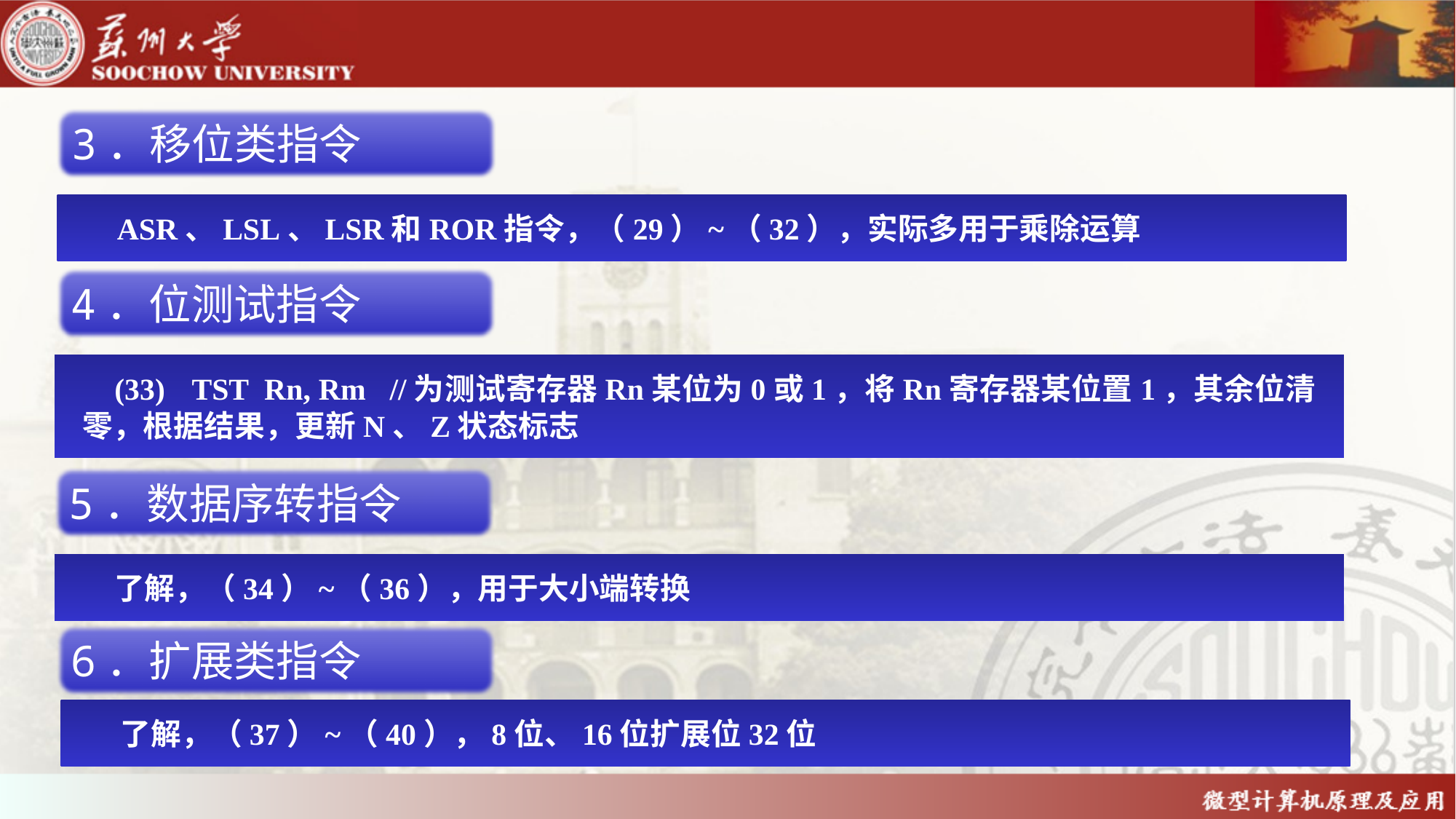

3．移位类指令
ASR、LSL、LSR和ROR指令，（29）~（32），实际多用于乘除运算
4．位测试指令
(33)	TST  Rn, Rm   //为测试寄存器Rn某位为0或1，将Rn寄存器某位置1，其余位清零，根据结果，更新N、Z状态标志
5．数据序转指令
了解，（34）~（36），用于大小端转换
6．扩展类指令
了解，（37）~（40），8位、16位扩展位32位